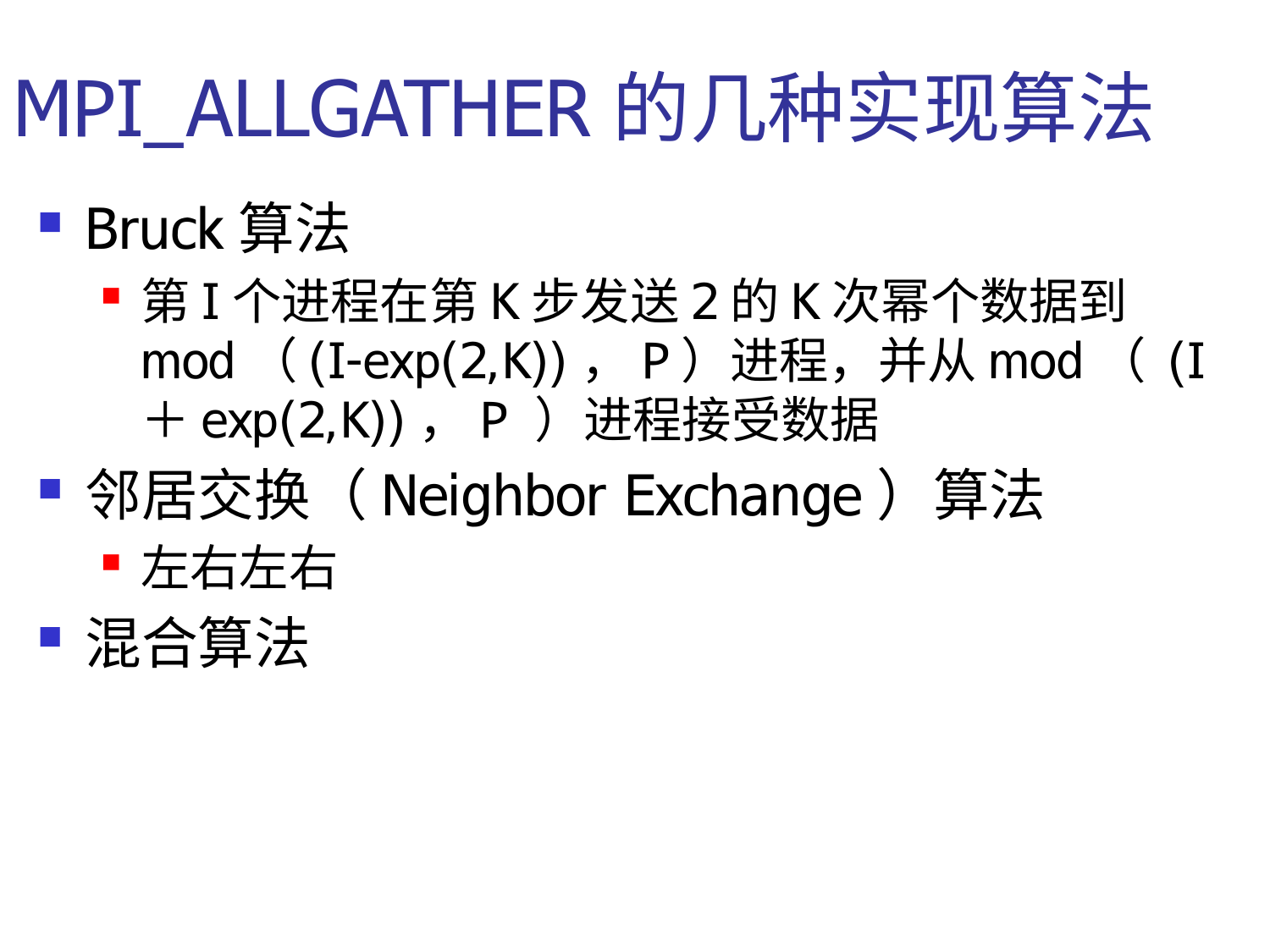

# MPI_ALLGATHER的几种实现算法
Bruck算法
第I个进程在第K步发送2的K次幂个数据到mod（(I-exp(2,K))，P）进程，并从mod（ (I＋exp(2,K))，P ）进程接受数据
邻居交换（Neighbor Exchange）算法
左右左右
混合算法